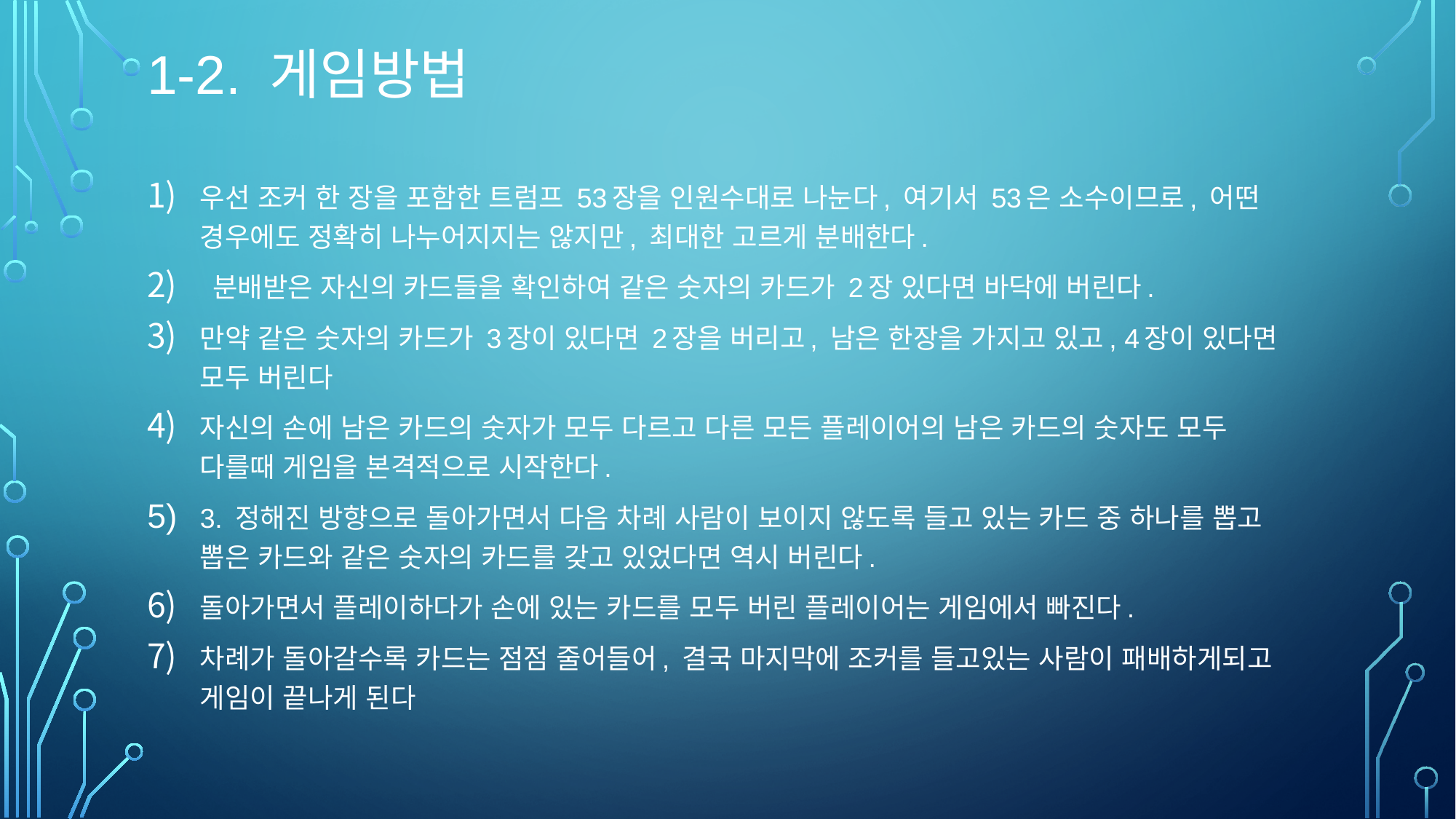

# 1-2. 게임방법
우선 조커 한 장을 포함한 트럼프 53장을 인원수대로 나눈다, 여기서 53은 소수이므로, 어떤 경우에도 정확히 나누어지지는 않지만, 최대한 고르게 분배한다.
 분배받은 자신의 카드들을 확인하여 같은 숫자의 카드가 2장 있다면 바닥에 버린다.
만약 같은 숫자의 카드가 3장이 있다면 2장을 버리고, 남은 한장을 가지고 있고, 4장이 있다면 모두 버린다
자신의 손에 남은 카드의 숫자가 모두 다르고 다른 모든 플레이어의 남은 카드의 숫자도 모두 다를때 게임을 본격적으로 시작한다.
3. 정해진 방향으로 돌아가면서 다음 차례 사람이 보이지 않도록 들고 있는 카드 중 하나를 뽑고 뽑은 카드와 같은 숫자의 카드를 갖고 있었다면 역시 버린다.
돌아가면서 플레이하다가 손에 있는 카드를 모두 버린 플레이어는 게임에서 빠진다.
차례가 돌아갈수록 카드는 점점 줄어들어, 결국 마지막에 조커를 들고있는 사람이 패배하게되고 게임이 끝나게 된다